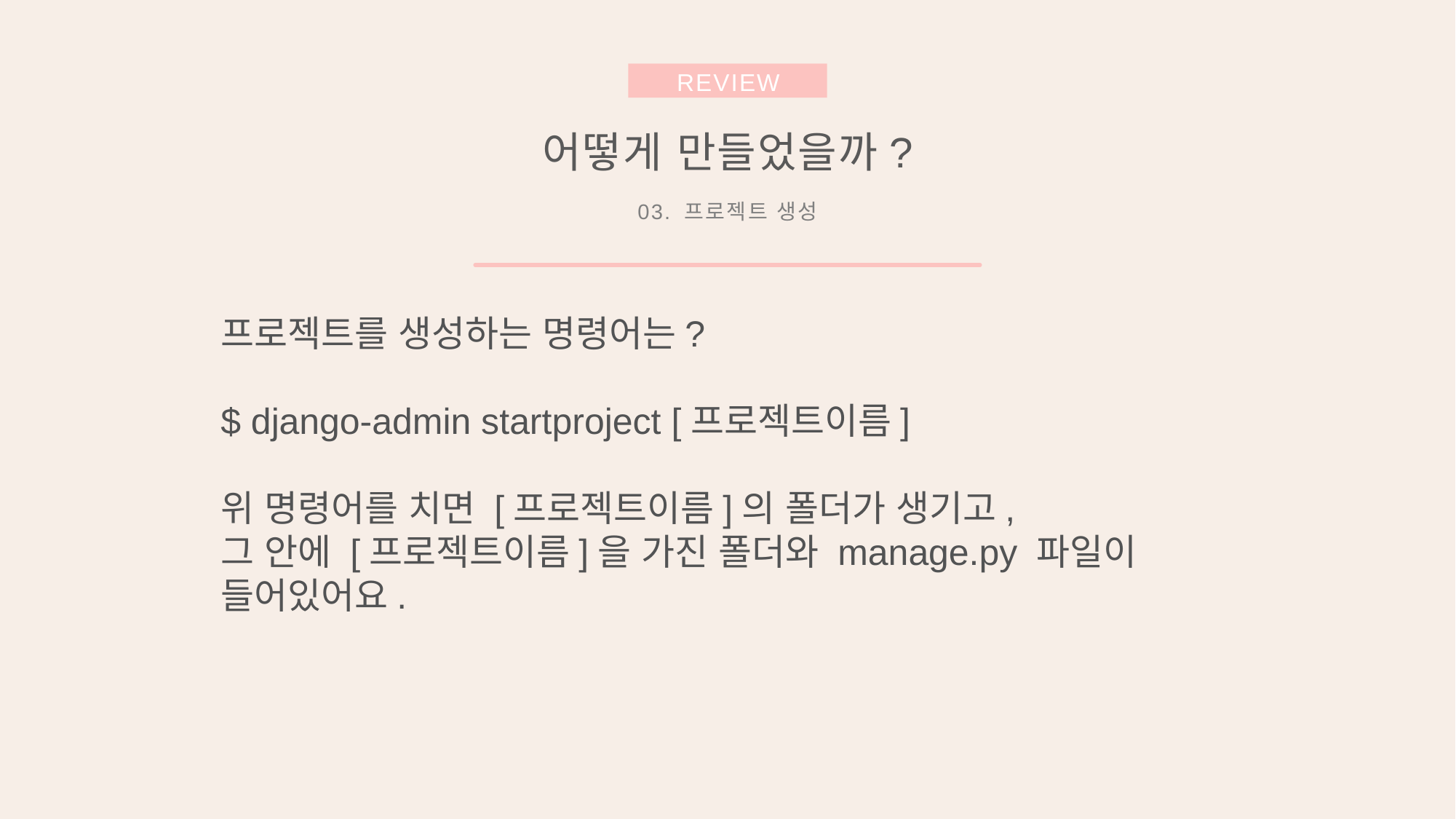

REVIEW
어떻게 만들었을까?
03. 프로젝트 생성
프로젝트를 생성하는 명령어는?

$ django-admin startproject [프로젝트이름]

위 명령어를 치면 [프로젝트이름]의 폴더가 생기고,
그 안에 [프로젝트이름]을 가진 폴더와 manage.py 파일이 들어있어요.